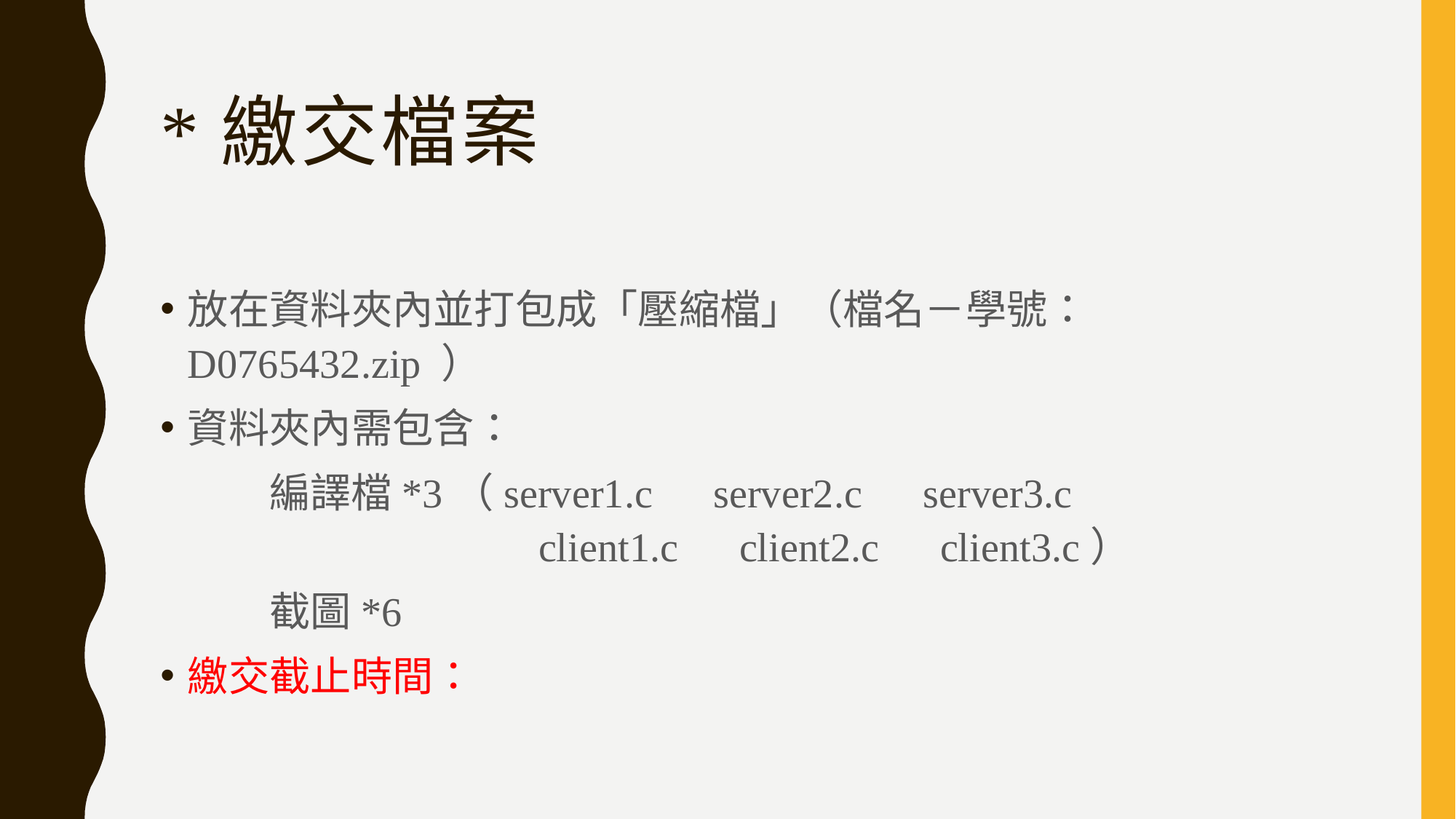

# *繳交檔案
放在資料夾內並打包成「壓縮檔」（檔名－學號：D0765432.zip ）
資料夾內需包含：
	編譯檔*3（server1.c　server2.c　server3.c
			　client1.c　client2.c　client3.c）
	截圖*6
繳交截止時間：